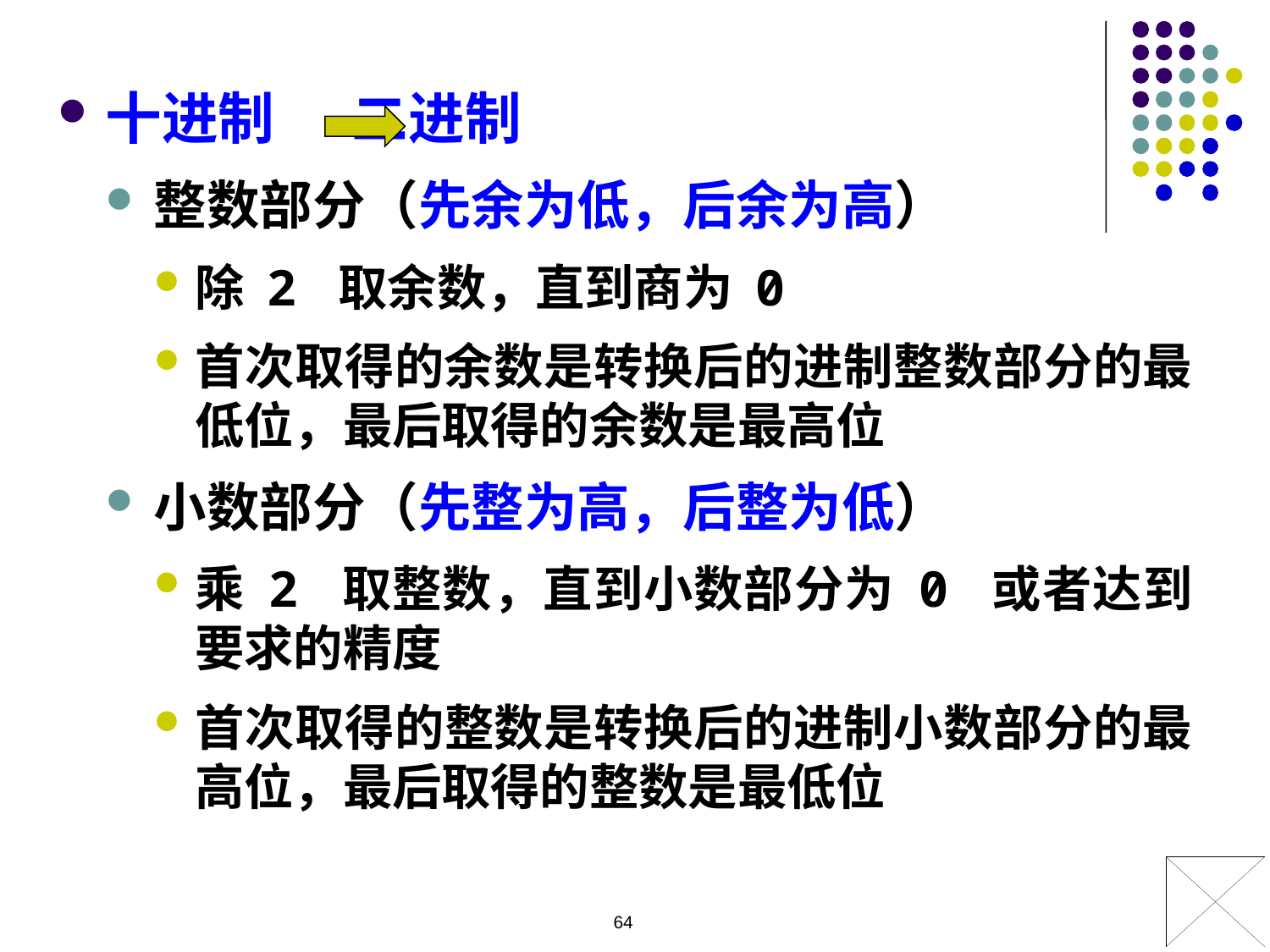

十进制      二进制
整数部分（先余为低，后余为高）
除 2 取余数，直到商为 0
首次取得的余数是转换后的进制整数部分的最低位，最后取得的余数是最高位
小数部分（先整为高，后整为低）
乘 2 取整数，直到小数部分为 0 或者达到要求的精度
首次取得的整数是转换后的进制小数部分的最高位，最后取得的整数是最低位

64